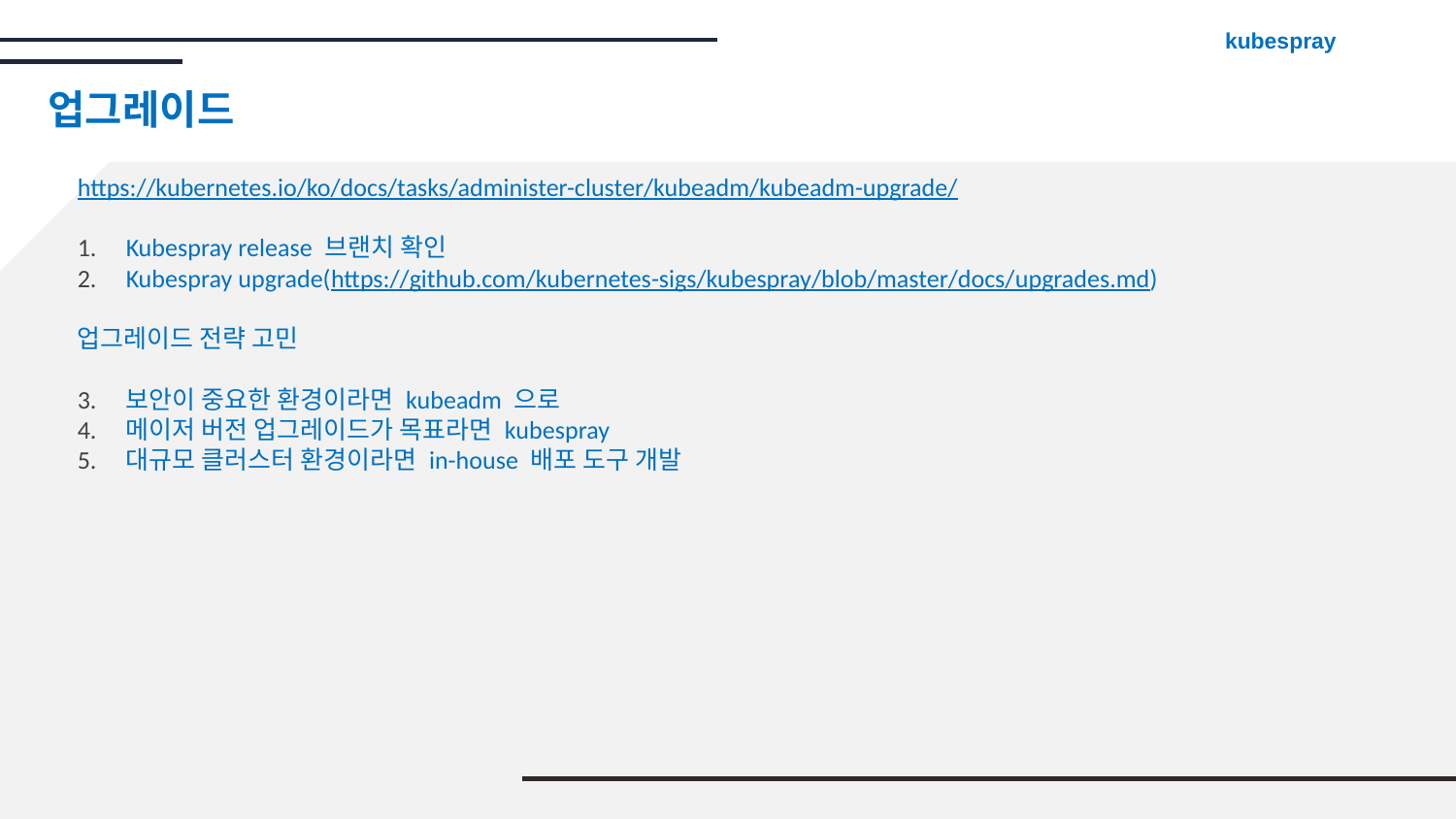

kubespray
# 업그레이드
https://kubernetes.io/ko/docs/tasks/administer-cluster/kubeadm/kubeadm-upgrade/

Kubespray release 브랜치 확인
Kubespray upgrade(https://github.com/kubernetes-sigs/kubespray/blob/master/docs/upgrades.md)

업그레이드 전략 고민

보안이 중요한 환경이라면 kubeadm 으로
메이저 버전 업그레이드가 목표라면 kubespray
대규모 클러스터 환경이라면 in-house 배포 도구 개발